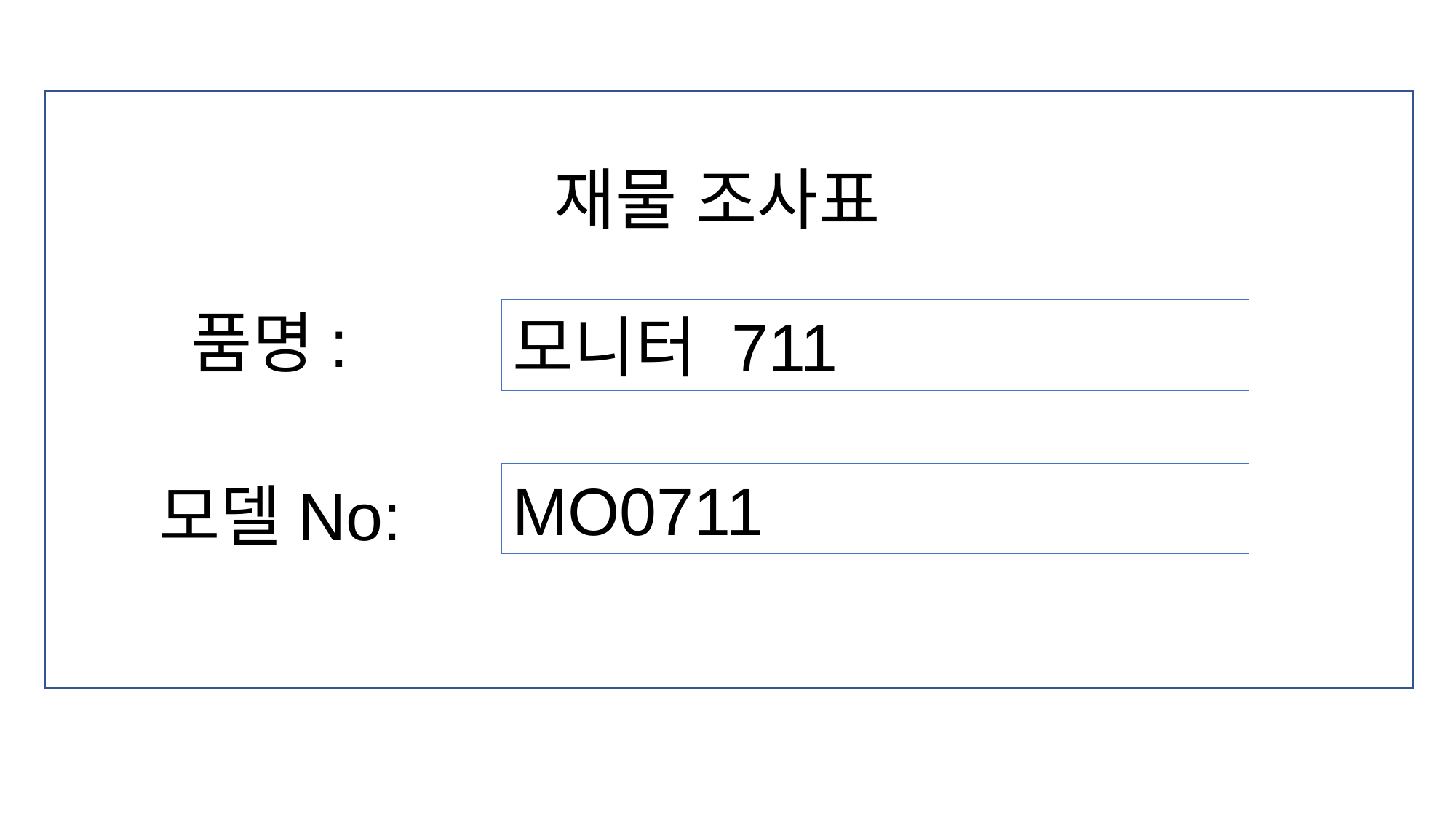

재물 조사표
품명:
모니터 711
MO0711
모델No: